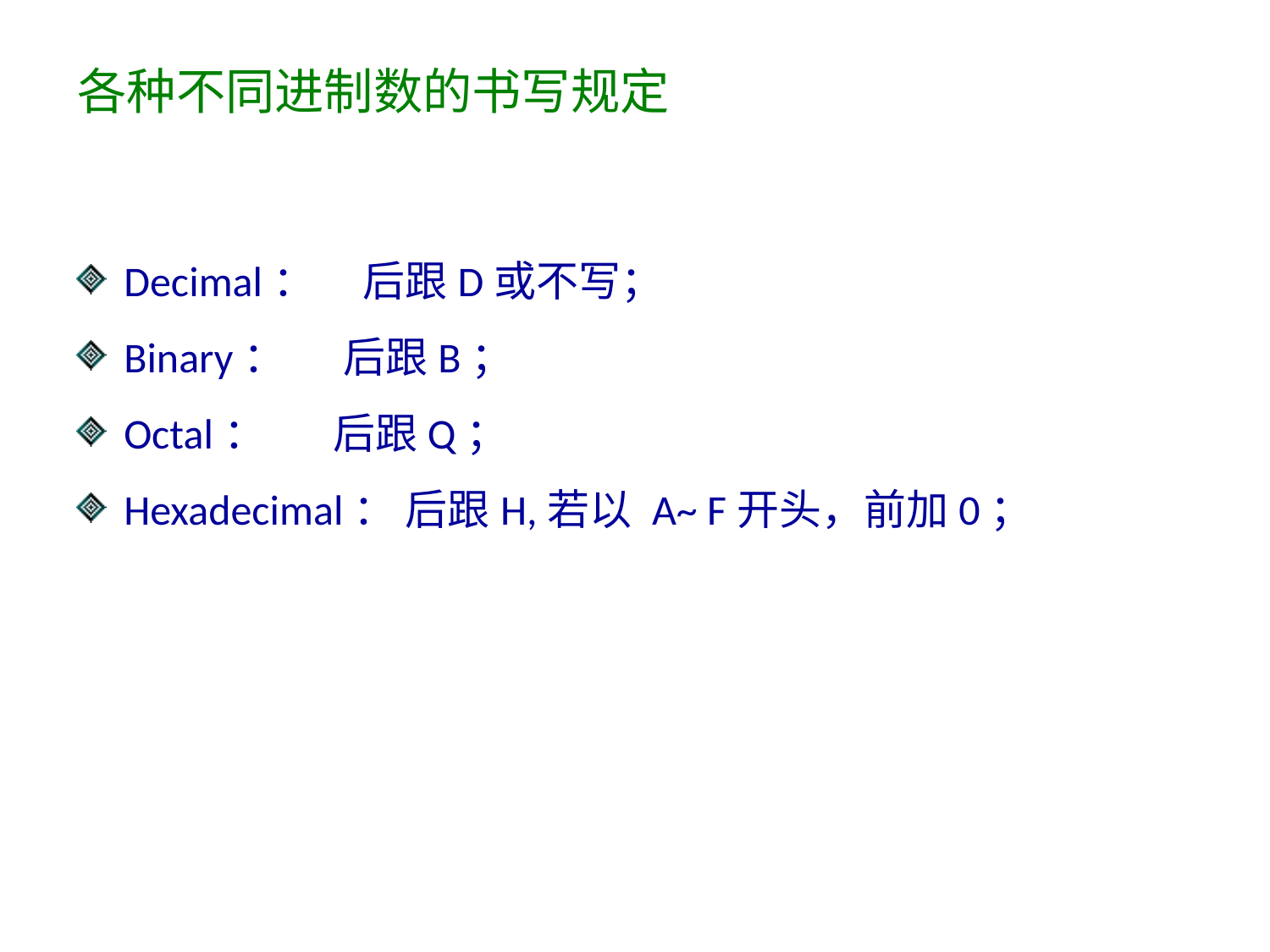

# 各种不同进制数的书写规定
Decimal：     后跟D或不写；
Binary：      后跟B；
Octal：       后跟Q；
Hexadecimal： 后跟H,若以 A~ F开头，前加0；